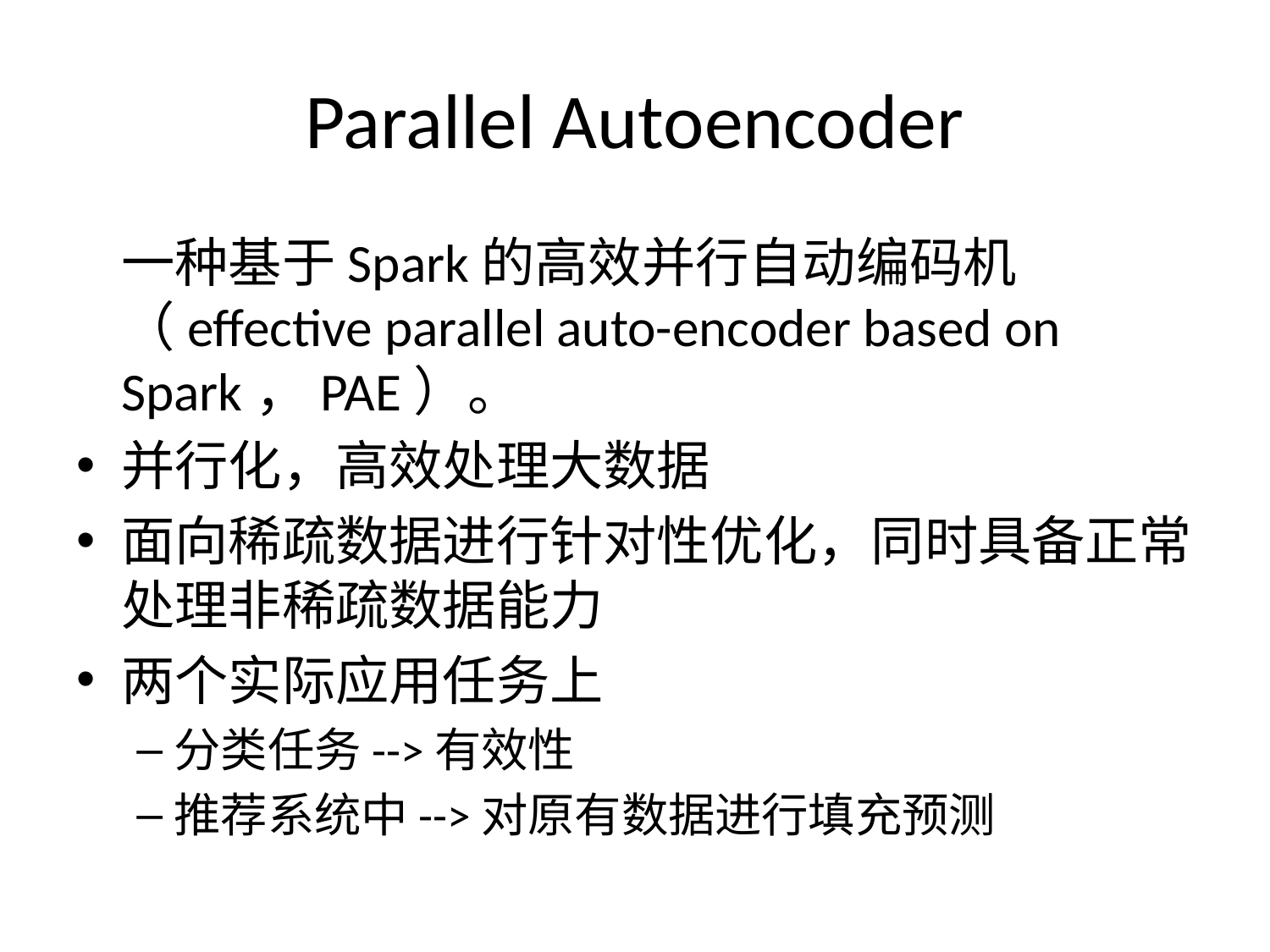

# Parallel Autoencoder
	一种基于Spark的高效并行自动编码机（effective parallel auto-encoder based on Spark，PAE）。
并行化，高效处理大数据
面向稀疏数据进行针对性优化，同时具备正常处理非稀疏数据能力
两个实际应用任务上
分类任务-->有效性
推荐系统中-->对原有数据进行填充预测